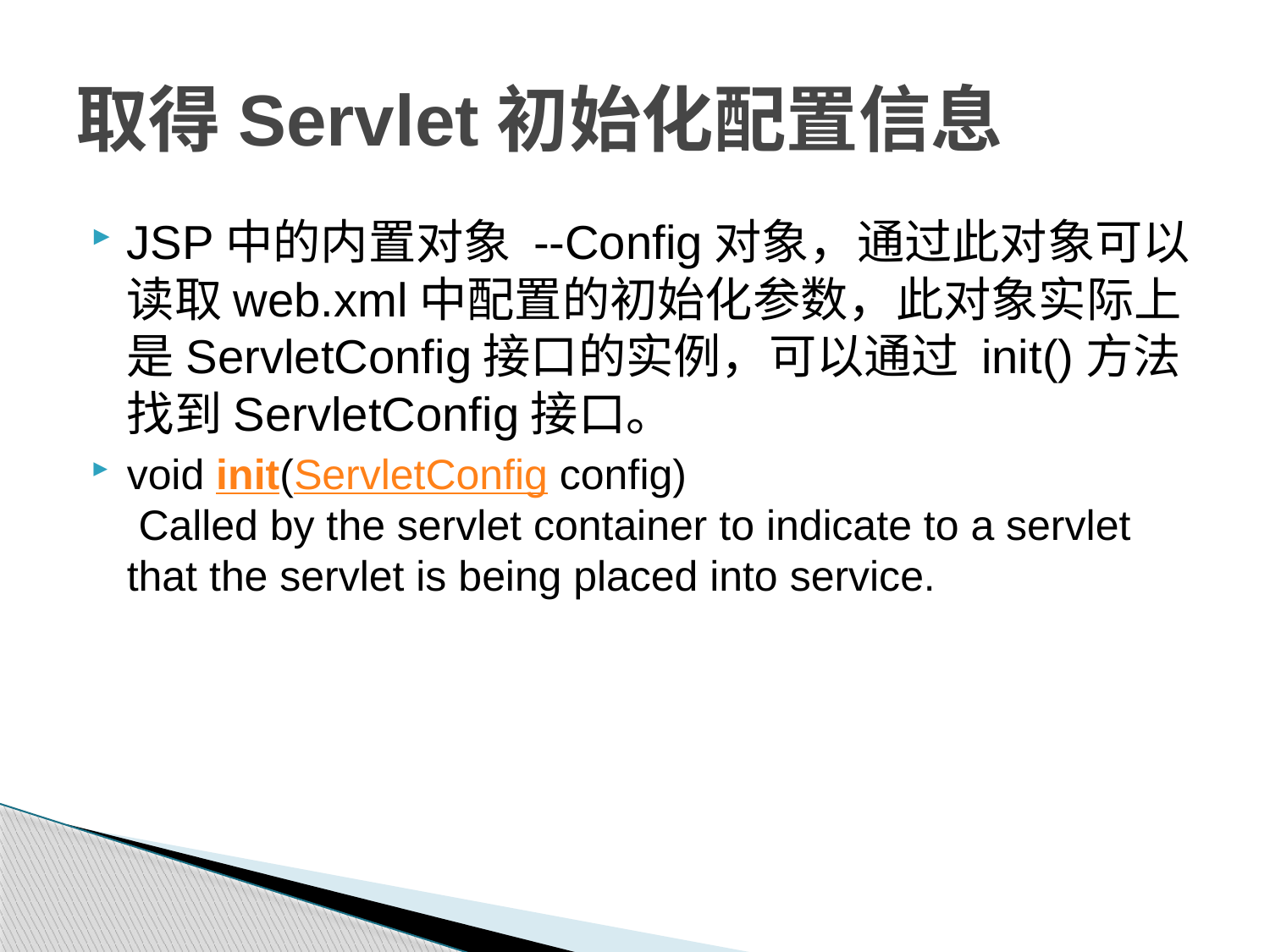

# 取得Servlet初始化配置信息
JSP中的内置对象 --Config对象，通过此对象可以读取web.xml中配置的初始化参数，此对象实际上是ServletConfig接口的实例，可以通过 init()方法找到ServletConfig接口。
void init(ServletConfig config)
 Called by the servlet container to indicate to a servlet that the servlet is being placed into service.